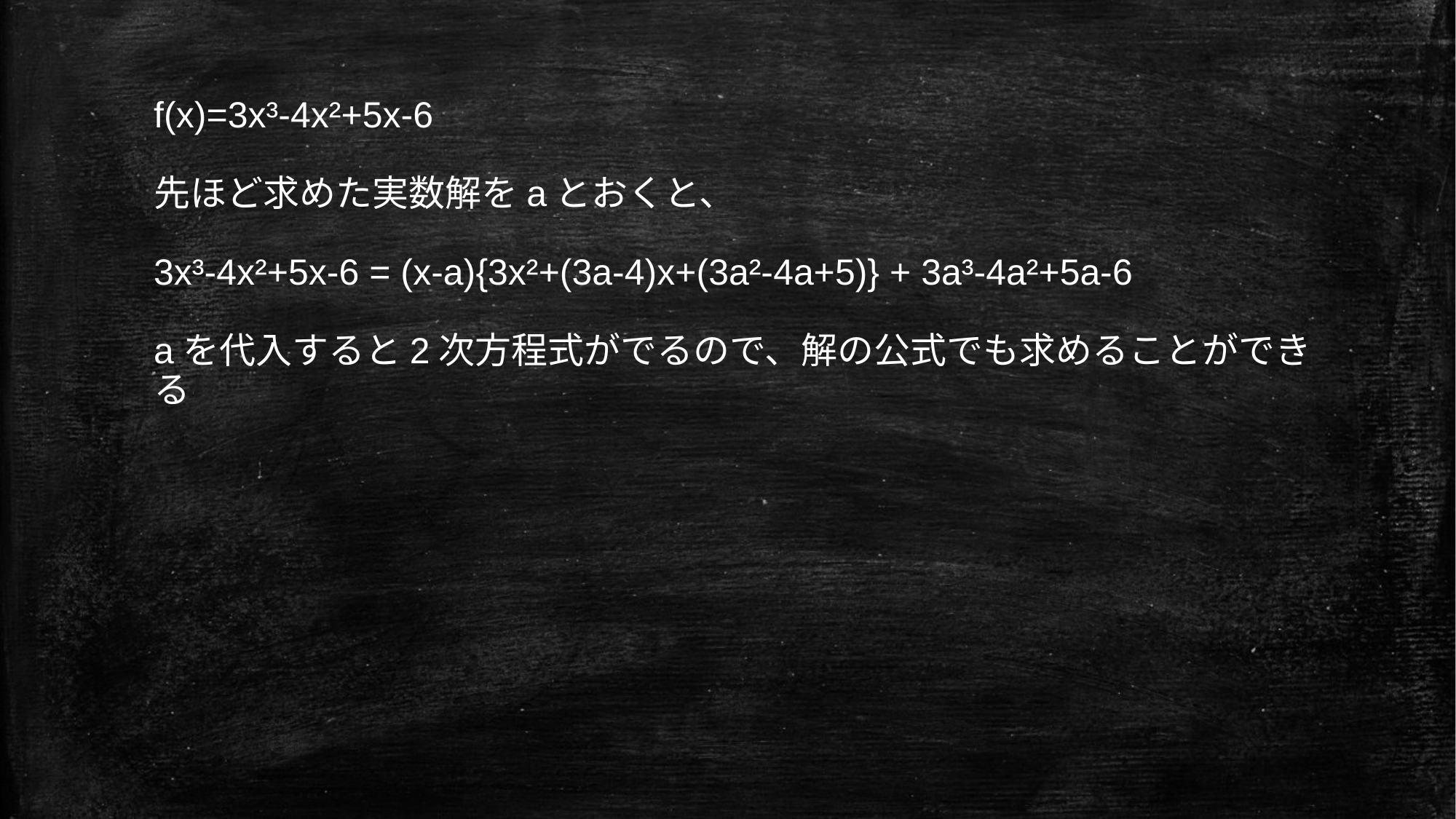

f(x)=3x³-4x²+5x-6

先ほど求めた実数解をaとおくと、

3x³-4x²+5x-6 = (x-a){3x²+(3a-4)x+(3a²-4a+5)} + 3a³-4a²+5a-6

aを代入すると2次方程式がでるので、解の公式でも求めることができる